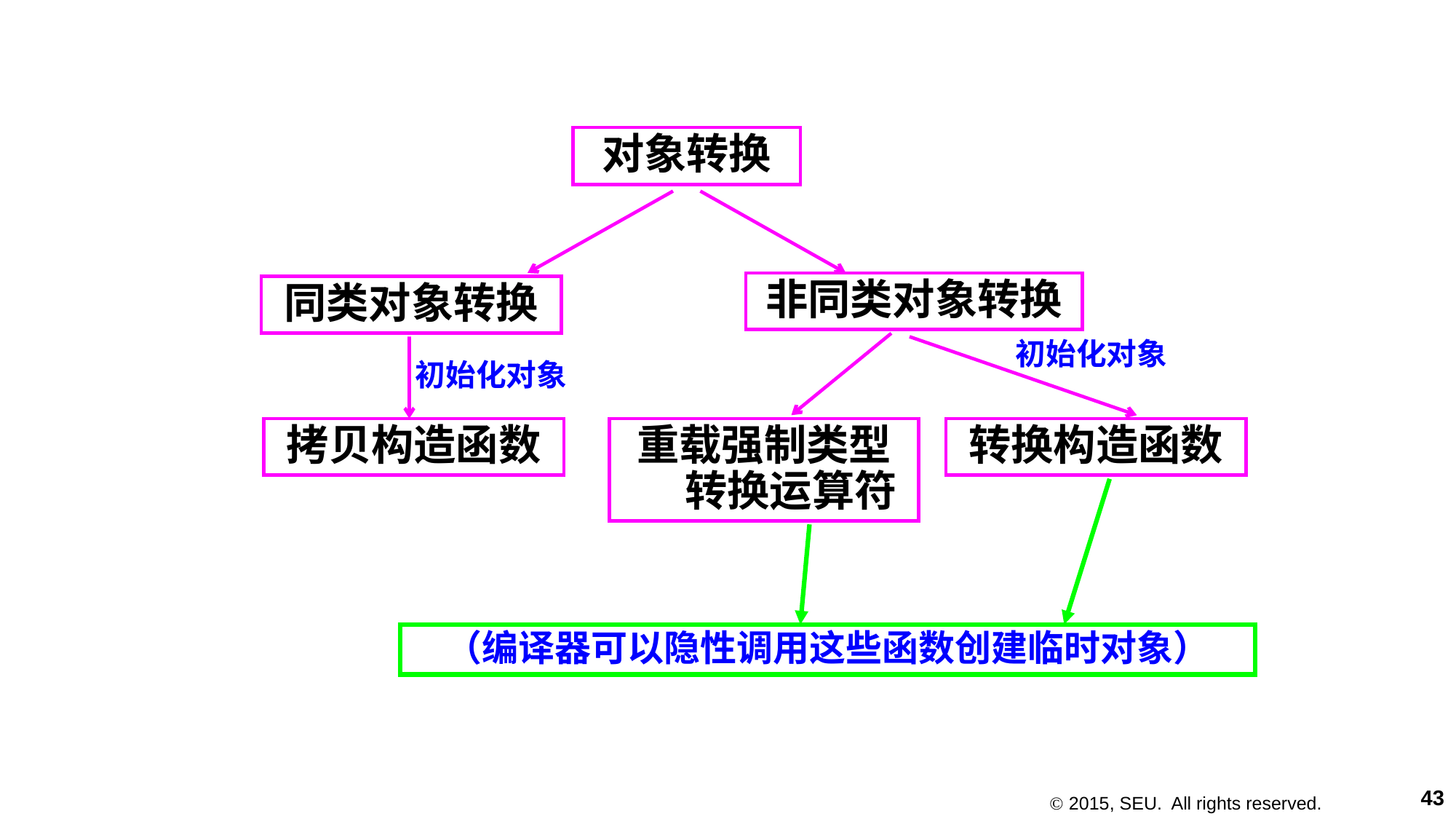

对象转换

非同类对象转换
同类对象转换

初始化对象

初始化对象
重载强制类型转换运算符
转换构造函数
拷贝构造函数

（编译器可以隐性调用这些函数创建临时对象）